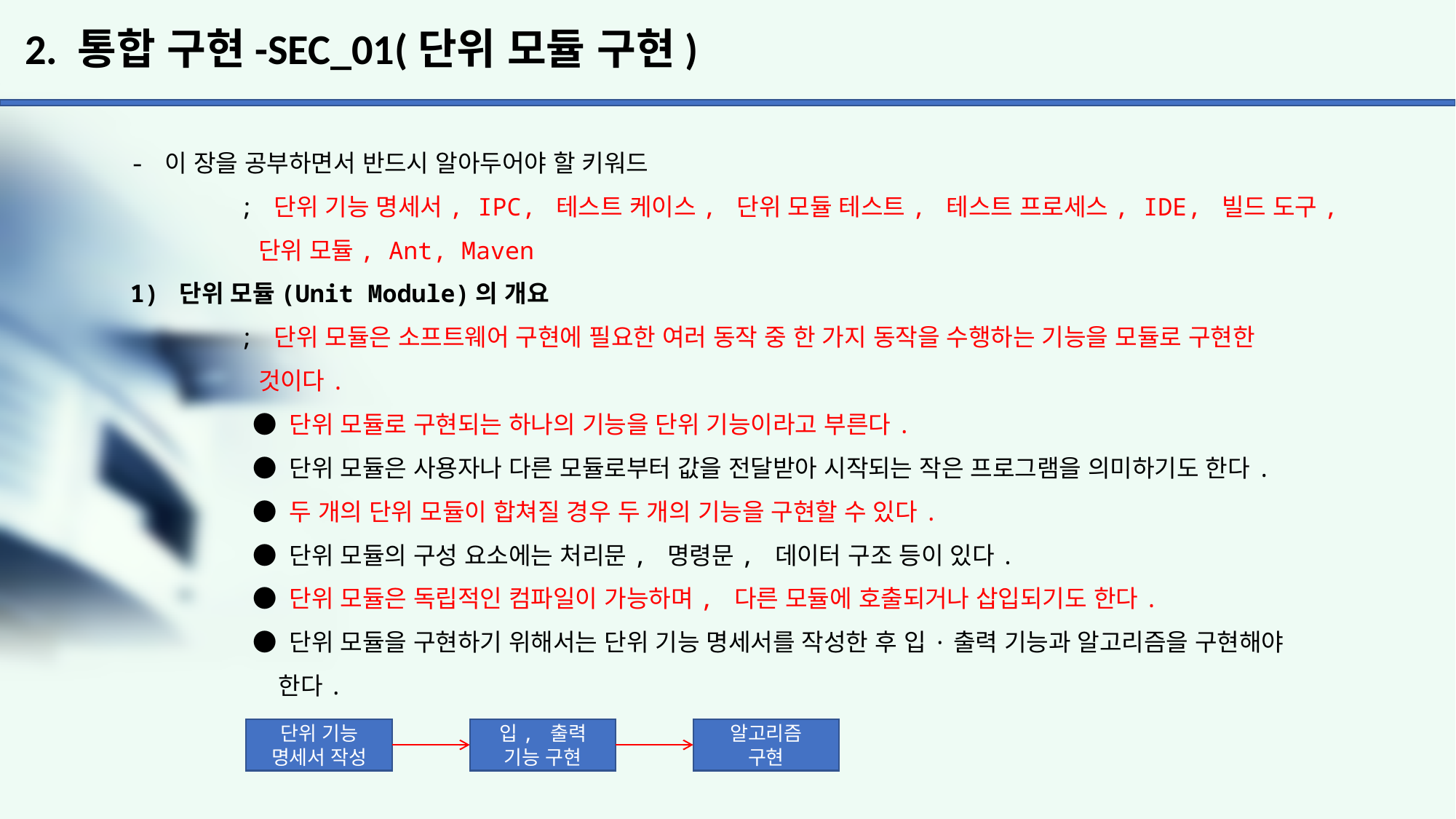

# 2. 통합 구현-SEC_01(단위 모듈 구현)
- 이 장을 공부하면서 반드시 알아두어야 할 키워드
	; 단위 기능 명세서, IPC, 테스트 케이스, 단위 모듈 테스트, 테스트 프로세스, IDE, 빌드 도구,
	  단위 모듈, Ant, Maven
1) 단위 모듈(Unit Module)의 개요
	; 단위 모듈은 소프트웨어 구현에 필요한 여러 동작 중 한 가지 동작을 수행하는 기능을 모듈로 구현한
	  것이다.
	  ● 단위 모듈로 구현되는 하나의 기능을 단위 기능이라고 부른다.
	  ● 단위 모듈은 사용자나 다른 모듈로부터 값을 전달받아 시작되는 작은 프로그램을 의미하기도 한다.
	  ● 두 개의 단위 모듈이 합쳐질 경우 두 개의 기능을 구현할 수 있다.
	  ● 단위 모듈의 구성 요소에는 처리문, 명령문, 데이터 구조 등이 있다.
	  ● 단위 모듈은 독립적인 컴파일이 가능하며, 다른 모듈에 호출되거나 삽입되기도 한다.
	  ● 단위 모듈을 구현하기 위해서는 단위 기능 명세서를 작성한 후 입·출력 기능과 알고리즘을 구현해야
	     한다.
단위 기능 명세서 작성
입, 출력
기능 구현
알고리즘
구현